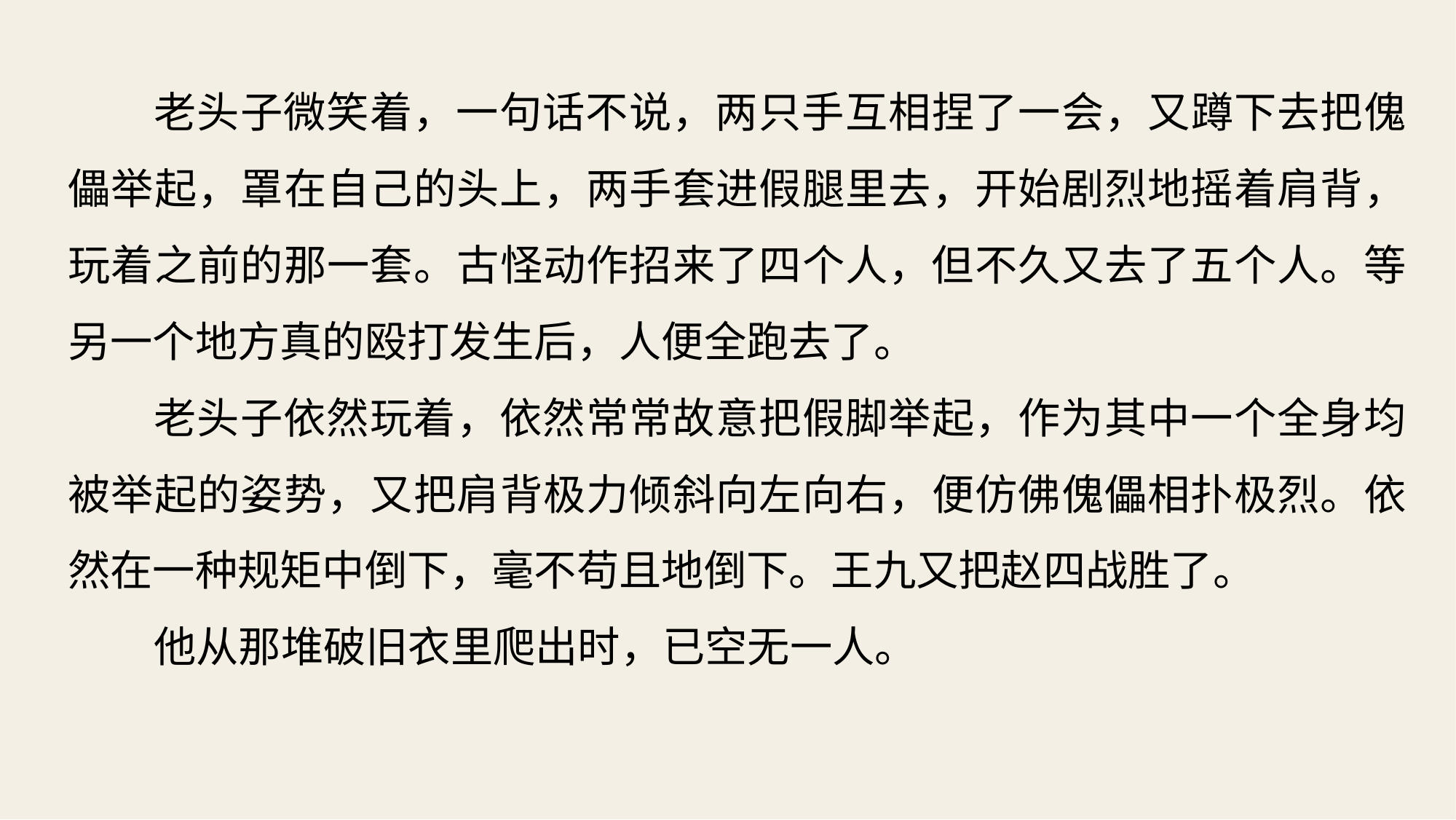

老头子微笑着，一句话不说，两只手互相捏了一会，又蹲下去把傀儡举起，罩在自己的头上，两手套进假腿里去，开始剧烈地摇着肩背，玩着之前的那一套。古怪动作招来了四个人，但不久又去了五个人。等另一个地方真的殴打发生后，人便全跑去了。
老头子依然玩着，依然常常故意把假脚举起，作为其中一个全身均被举起的姿势，又把肩背极力倾斜向左向右，便仿佛傀儡相扑极烈。依然在一种规矩中倒下，毫不苟且地倒下。王九又把赵四战胜了。
他从那堆破旧衣里爬出时，已空无一人。